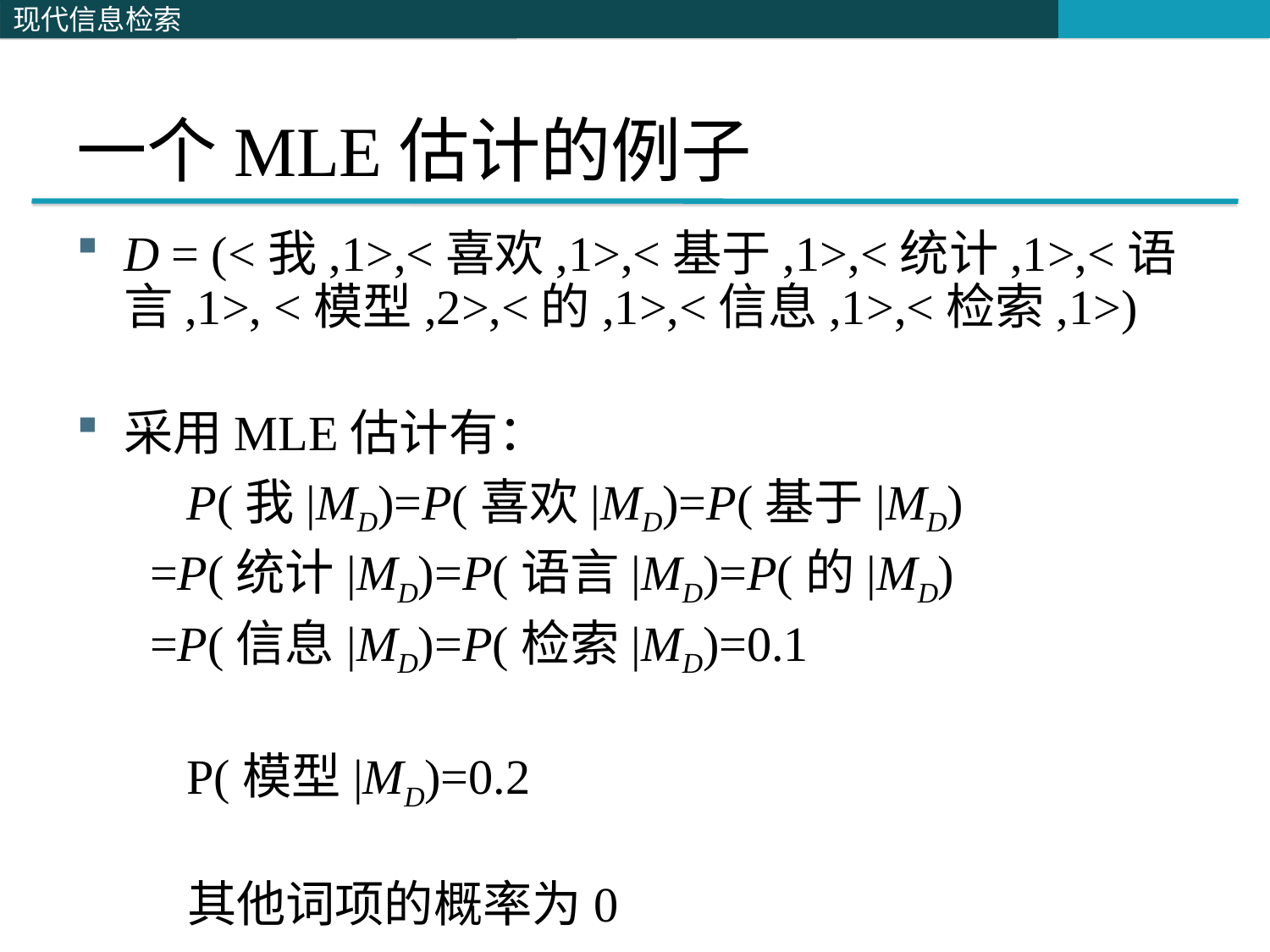

# 一个MLE估计的例子
D = (<我,1>,<喜欢,1>,<基于,1>,<统计,1>,<语言,1>, <模型,2>,<的,1>,<信息,1>,<检索,1>)

采用MLE估计有：
         P(我|MD)=P(喜欢|MD)=P(基于|MD)
      =P(统计|MD)=P(语言|MD)=P(的|MD)
      =P(信息|MD)=P(检索|MD)=0.1

         P(模型|MD)=0.2

         其他词项的概率为0